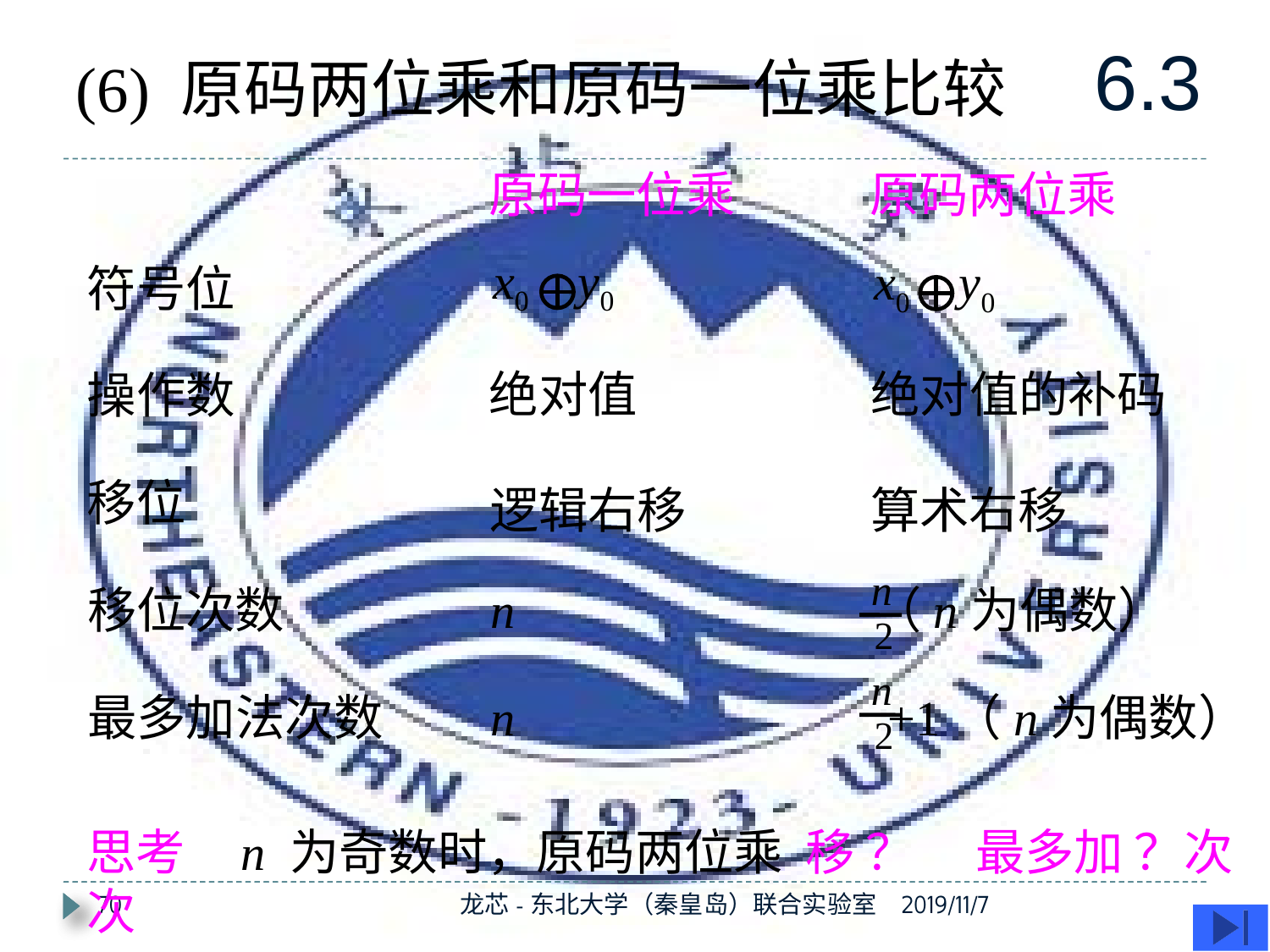

6.3
(6) 原码两位乘和原码一位乘比较
原码一位乘
原码两位乘
x0    y0

x0    y0

符号位
操作数
移位
移位次数
最多加法次数
绝对值
绝对值的补码
逻辑右移
算术右移
n
2

（n为偶数）
n
n
2

+1（n为偶数）
n
思考    n 为奇数时，原码两位乘  移 ？次
最多加 ？次
70
龙芯-东北大学（秦皇岛）联合实验室
2019/11/7